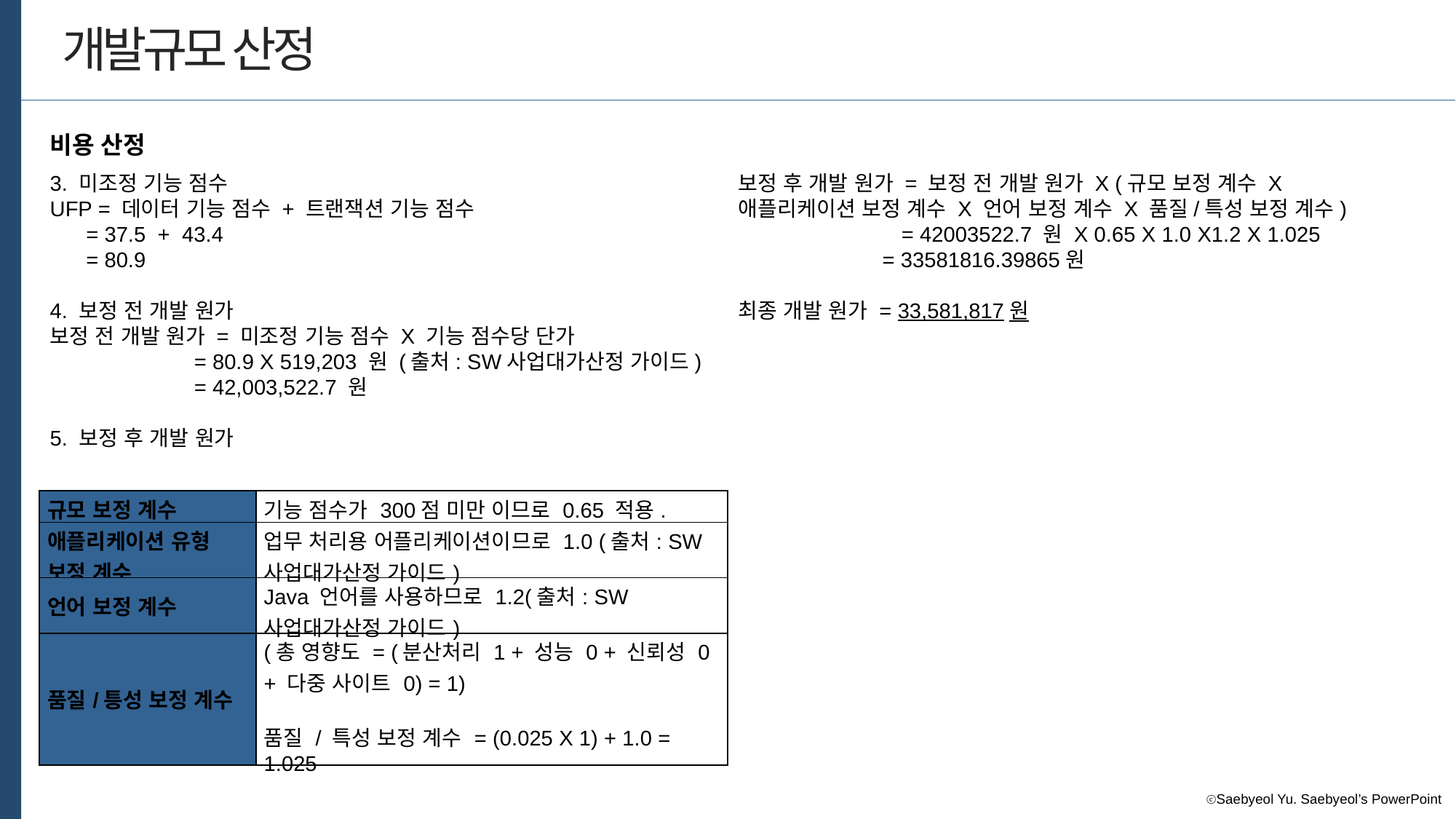

개발규모 산정
비용 산정
3. 미조정 기능 점수
UFP = 데이터 기능 점수 + 트랜잭션 기능 점수
      = 37.5  +  43.4
      = 80.9

4. 보정 전 개발 원가
보정 전 개발 원가 = 미조정 기능 점수 X 기능 점수당 단가
                        = 80.9 X 519,203 원 (출처: SW사업대가산정 가이드)
                        = 42,003,522.7 원

5. 보정 후 개발 원가

보정 후 개발 원가 = 보정 전 개발 원가 X (규모 보정 계수 X 애플리케이션 보정 계수 X 언어 보정 계수 X 품질/특성 보정 계수)
	         = 42003522.7 원 X 0.65 X 1.0 X1.2 X 1.025
                        = 33581816.39865원

최종 개발 원가 = 33,581,817원
| 규모 보정 계수 | 기능 점수가 300점 미만 이므로 0.65 적용. |
| --- | --- |
| 애플리케이션 유형 보정 계수 | 업무 처리용 어플리케이션이므로 1.0 (출처: SW사업대가산정 가이드) |
| 언어 보정 계수 | Java 언어를 사용하므로 1.2(출처: SW사업대가산정 가이드) |
| 품질/틍성 보정 계수 | (총 영향도 = (분산처리 1 + 성능 0 + 신뢰성 0 + 다중 사이트 0) = 1) 품질 / 특성 보정 계수 = (0.025 X 1) + 1.0 = 1.025 |